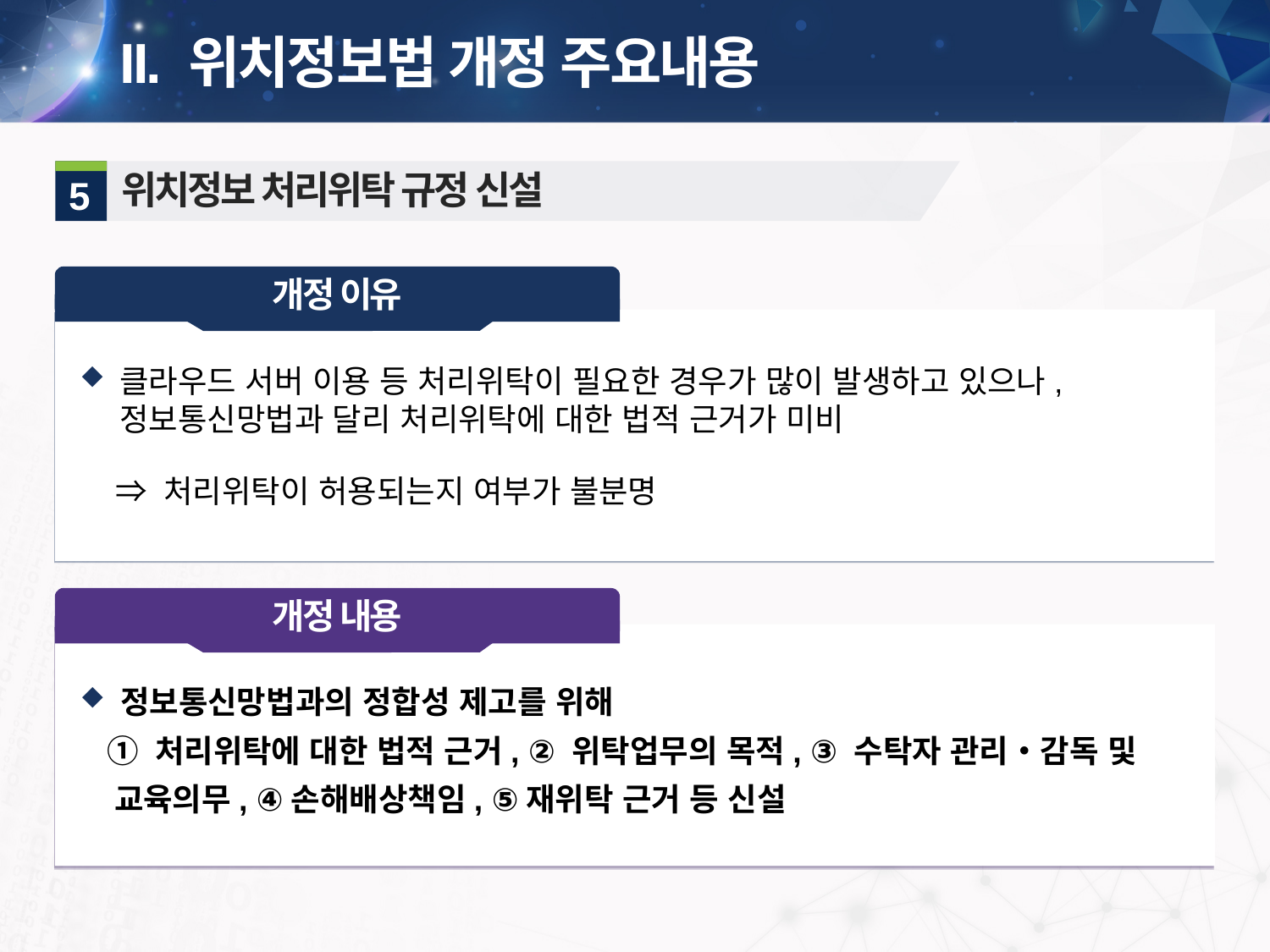

II. 위치정보법 개정 주요내용

위치정보 처리위탁 규정 신설

5

개정 이유

클라우드 서버 이용 등 처리위탁이 필요한 경우가 많이 발생하고 있으나, 정보통신망법과 달리 처리위탁에 대한 법적 근거가 미비

    ⇒ 처리위탁이 허용되는지 여부가 불분명

개정 내용

 정보통신망법과의 정합성 제고를 위해
   ① 처리위탁에 대한 법적 근거, ② 위탁업무의 목적, ③ 수탁자 관리‧감독 및
   교육의무, ④손해배상책임, ⑤재위탁 근거 등 신설